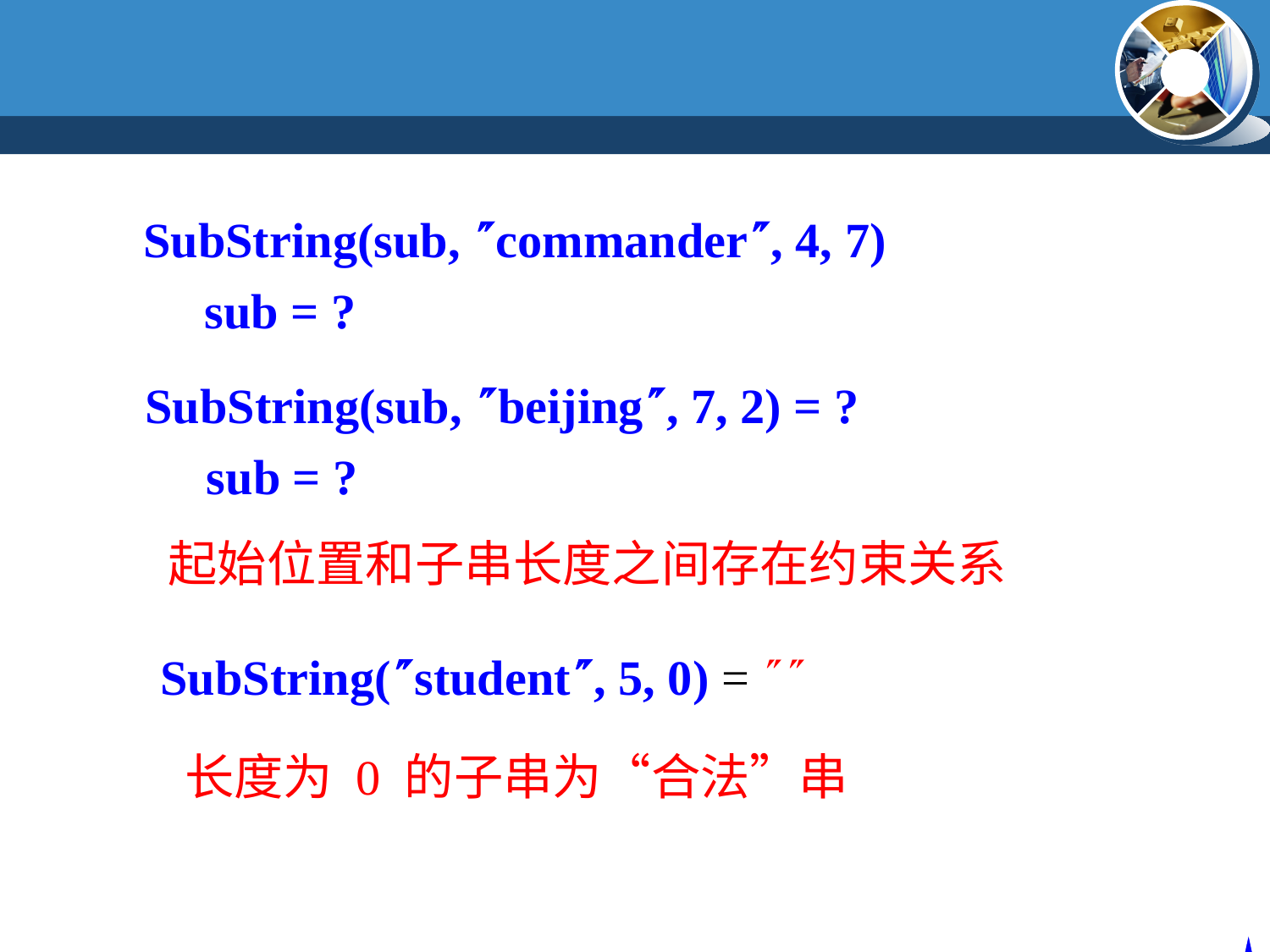

SubString(sub, ″commander″, 4, 7)
     sub = ?
SubString(sub, ″beijing″, 7, 2) = ?
     sub = ?
起始位置和子串长度之间存在约束关系
SubString(″student″, 5, 0) = ″″
长度为 0 的子串为“合法”串